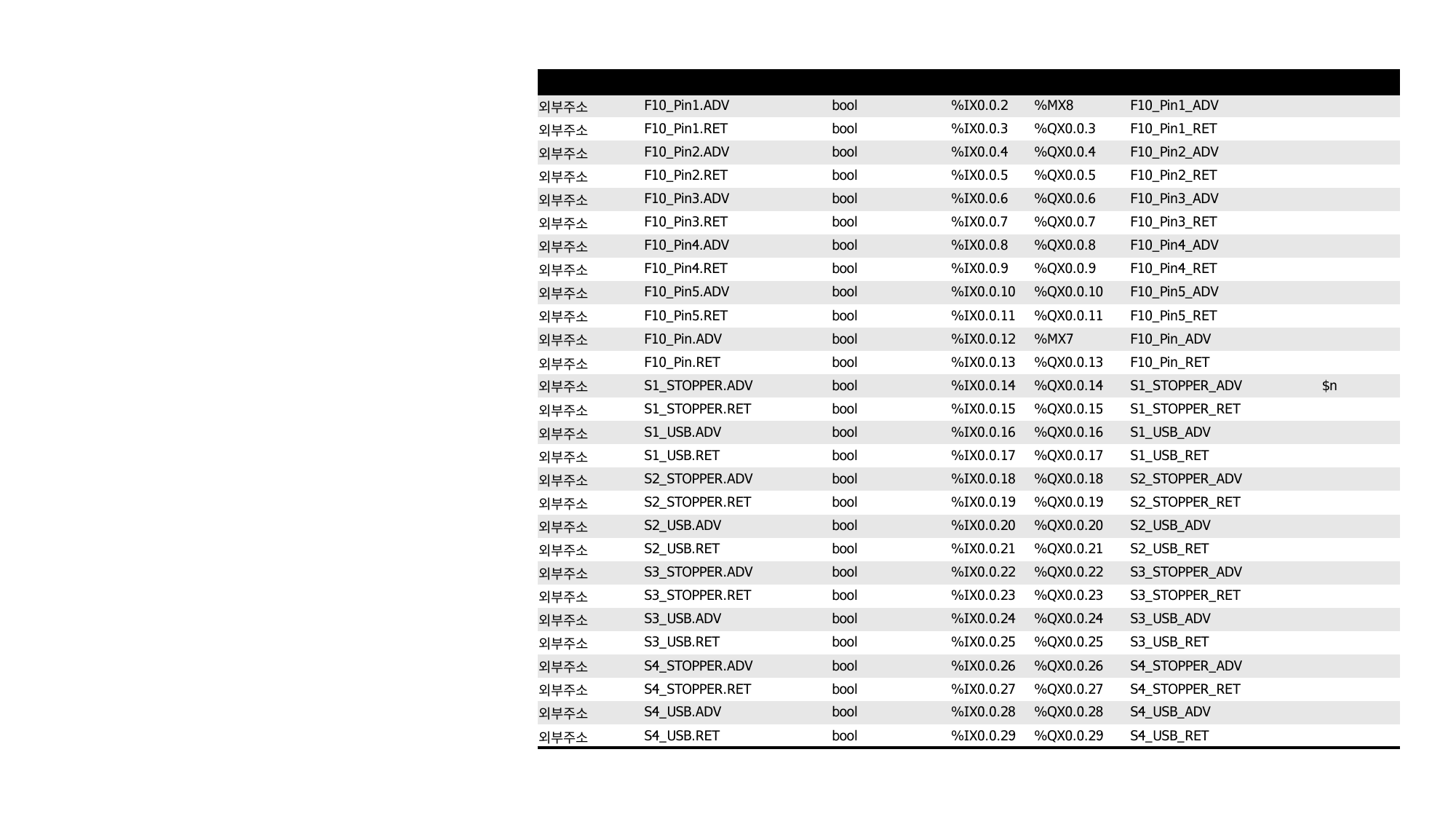

| Case | Name | Data Type | Input | Output | Job | Func |
| --- | --- | --- | --- | --- | --- | --- |
| 외부주소 | F10\_Pin1.ADV | bool | %IX0.0.2 | %MX8 | F10\_Pin1\_ADV |  |
| 외부주소 | F10\_Pin1.RET | bool | %IX0.0.3 | %QX0.0.3 | F10\_Pin1\_RET |  |
| 외부주소 | F10\_Pin2.ADV | bool | %IX0.0.4 | %QX0.0.4 | F10\_Pin2\_ADV |  |
| 외부주소 | F10\_Pin2.RET | bool | %IX0.0.5 | %QX0.0.5 | F10\_Pin2\_RET |  |
| 외부주소 | F10\_Pin3.ADV | bool | %IX0.0.6 | %QX0.0.6 | F10\_Pin3\_ADV |  |
| 외부주소 | F10\_Pin3.RET | bool | %IX0.0.7 | %QX0.0.7 | F10\_Pin3\_RET |  |
| 외부주소 | F10\_Pin4.ADV | bool | %IX0.0.8 | %QX0.0.8 | F10\_Pin4\_ADV |  |
| 외부주소 | F10\_Pin4.RET | bool | %IX0.0.9 | %QX0.0.9 | F10\_Pin4\_RET |  |
| 외부주소 | F10\_Pin5.ADV | bool | %IX0.0.10 | %QX0.0.10 | F10\_Pin5\_ADV |  |
| 외부주소 | F10\_Pin5.RET | bool | %IX0.0.11 | %QX0.0.11 | F10\_Pin5\_RET |  |
| 외부주소 | F10\_Pin.ADV | bool | %IX0.0.12 | %MX7 | F10\_Pin\_ADV |  |
| 외부주소 | F10\_Pin.RET | bool | %IX0.0.13 | %QX0.0.13 | F10\_Pin\_RET |  |
| 외부주소 | S1\_STOPPER.ADV | bool | %IX0.0.14 | %QX0.0.14 | S1\_STOPPER\_ADV | $n |
| 외부주소 | S1\_STOPPER.RET | bool | %IX0.0.15 | %QX0.0.15 | S1\_STOPPER\_RET |  |
| 외부주소 | S1\_USB.ADV | bool | %IX0.0.16 | %QX0.0.16 | S1\_USB\_ADV |  |
| 외부주소 | S1\_USB.RET | bool | %IX0.0.17 | %QX0.0.17 | S1\_USB\_RET |  |
| 외부주소 | S2\_STOPPER.ADV | bool | %IX0.0.18 | %QX0.0.18 | S2\_STOPPER\_ADV |  |
| 외부주소 | S2\_STOPPER.RET | bool | %IX0.0.19 | %QX0.0.19 | S2\_STOPPER\_RET |  |
| 외부주소 | S2\_USB.ADV | bool | %IX0.0.20 | %QX0.0.20 | S2\_USB\_ADV |  |
| 외부주소 | S2\_USB.RET | bool | %IX0.0.21 | %QX0.0.21 | S2\_USB\_RET |  |
| 외부주소 | S3\_STOPPER.ADV | bool | %IX0.0.22 | %QX0.0.22 | S3\_STOPPER\_ADV |  |
| 외부주소 | S3\_STOPPER.RET | bool | %IX0.0.23 | %QX0.0.23 | S3\_STOPPER\_RET |  |
| 외부주소 | S3\_USB.ADV | bool | %IX0.0.24 | %QX0.0.24 | S3\_USB\_ADV |  |
| 외부주소 | S3\_USB.RET | bool | %IX0.0.25 | %QX0.0.25 | S3\_USB\_RET |  |
| 외부주소 | S4\_STOPPER.ADV | bool | %IX0.0.26 | %QX0.0.26 | S4\_STOPPER\_ADV |  |
| 외부주소 | S4\_STOPPER.RET | bool | %IX0.0.27 | %QX0.0.27 | S4\_STOPPER\_RET |  |
| 외부주소 | S4\_USB.ADV | bool | %IX0.0.28 | %QX0.0.28 | S4\_USB\_ADV |  |
| 외부주소 | S4\_USB.RET | bool | %IX0.0.29 | %QX0.0.29 | S4\_USB\_RET |  |